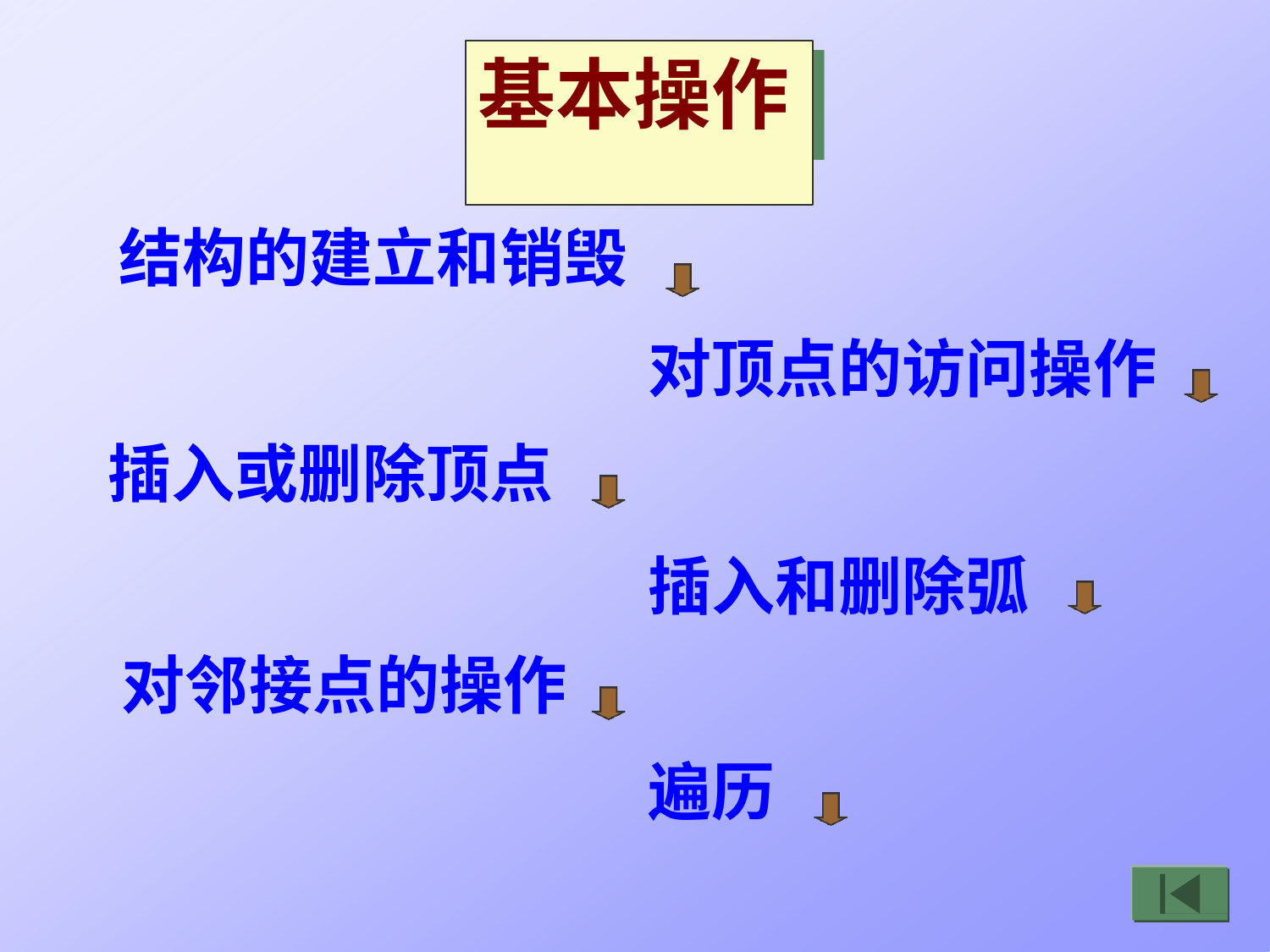

# 基本操作

结构的建立和销毁
插入或删除顶点 对邻接点的操作

对顶点的访问操作

插入和删除弧

遍历